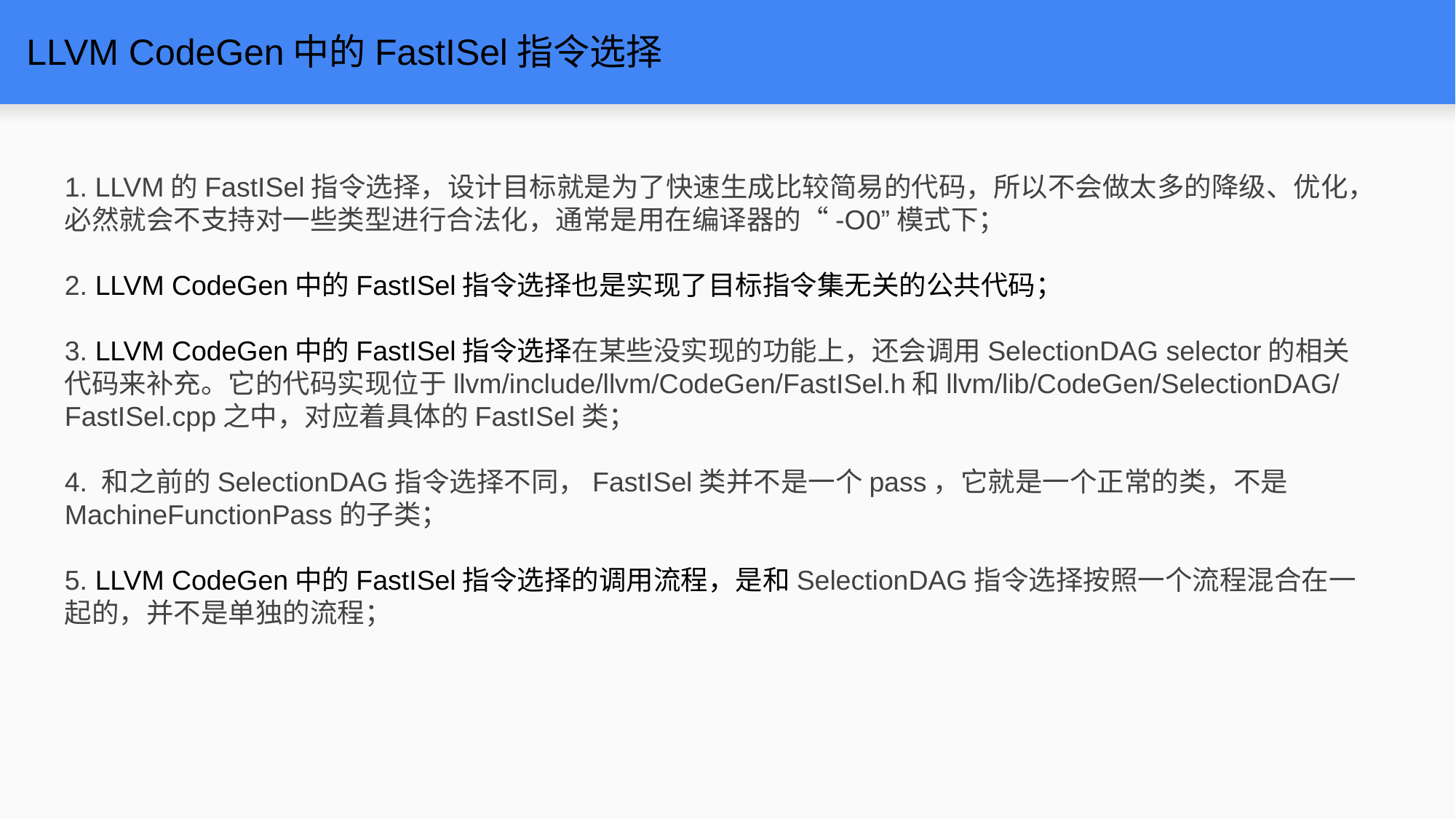

# LLVM CodeGen中的FastISel指令选择
1. LLVM的FastISel指令选择，设计目标就是为了快速生成比较简易的代码，所以不会做太多的降级、优化，必然就会不支持对一些类型进行合法化，通常是用在编译器的“-O0”模式下；

2. LLVM CodeGen中的FastISel指令选择也是实现了目标指令集无关的公共代码；

3. LLVM CodeGen中的FastISel指令选择在某些没实现的功能上，还会调用SelectionDAG selector的相关代码来补充。它的代码实现位于llvm/include/llvm/CodeGen/FastISel.h和llvm/lib/CodeGen/SelectionDAG/FastISel.cpp之中，对应着具体的FastISel类；

4. 和之前的SelectionDAG指令选择不同，FastISel类并不是一个pass，它就是一个正常的类，不是MachineFunctionPass的子类；

5. LLVM CodeGen中的FastISel指令选择的调用流程，是和SelectionDAG指令选择按照一个流程混合在一起的，并不是单独的流程；